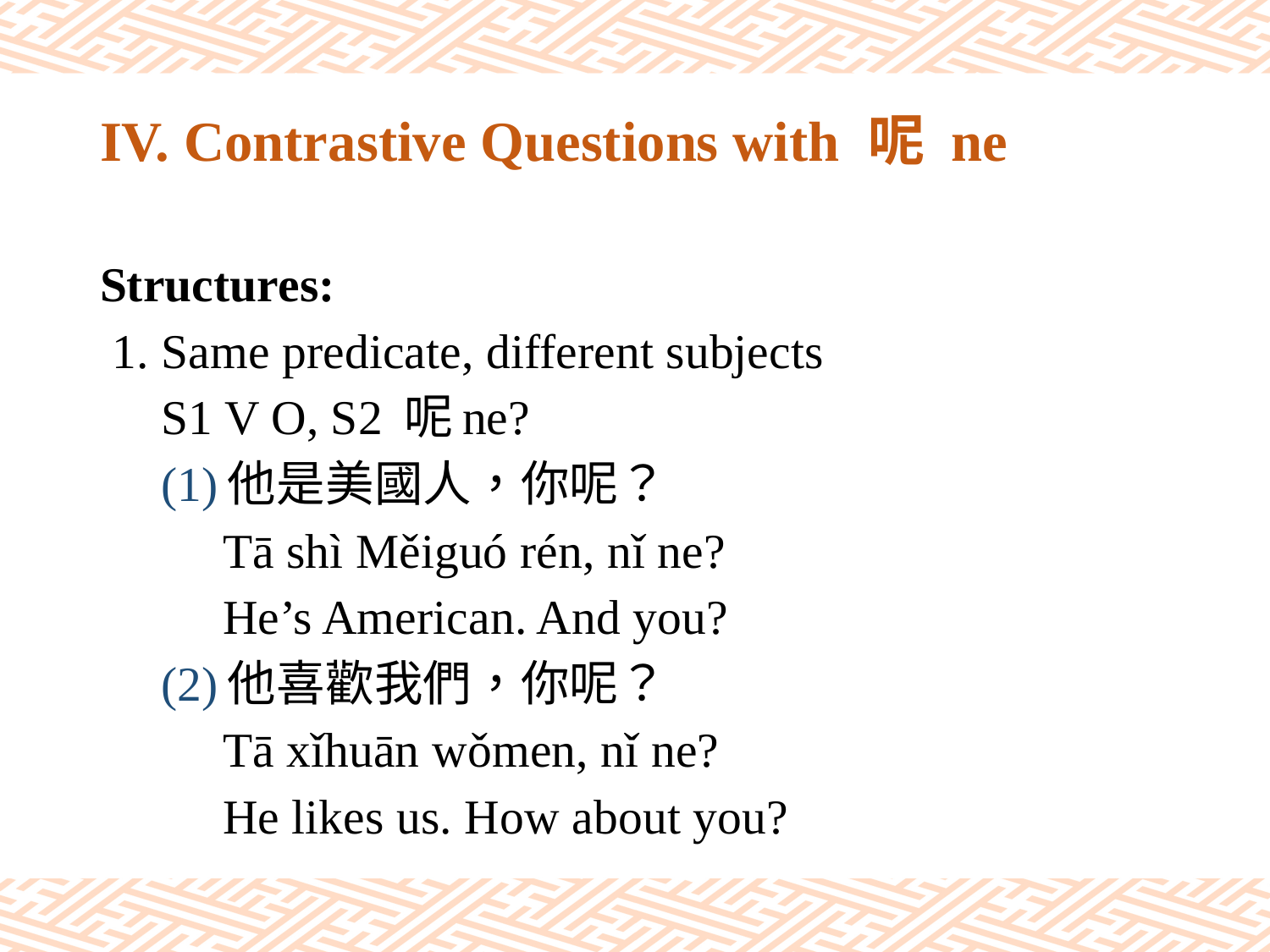

# IV. Contrastive Questions with 呢 ne
Structures:
 1. Same predicate, different subjects
     S1 V O, S2 呢ne?
     (1)他是美國人，你呢？
          Tā shì Měiguó rén, nǐ ne?
          He’s American. And you?
     (2)他喜歡我們，你呢？
          Tā xǐhuān wǒmen, nǐ ne?
          He likes us. How about you?